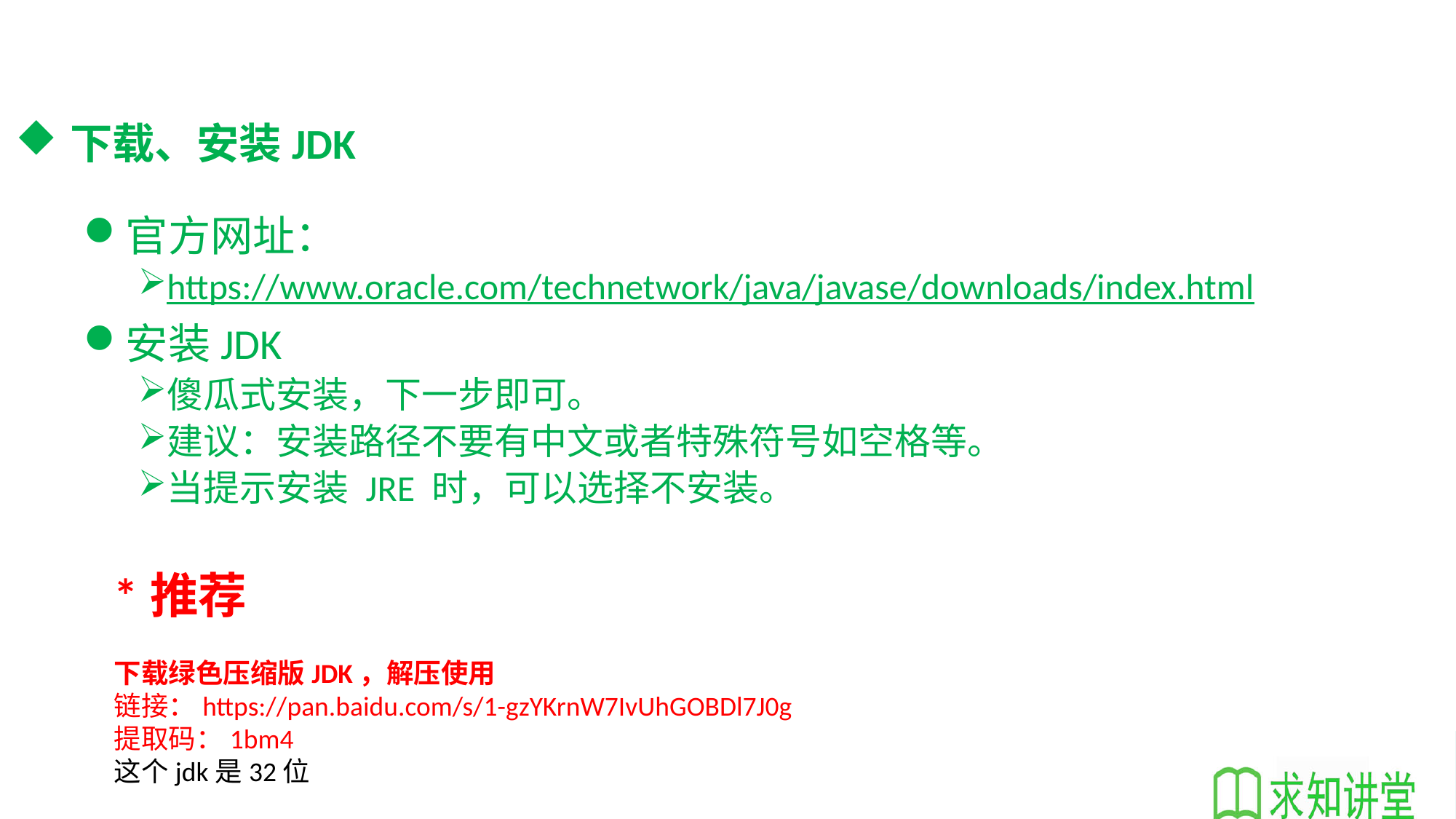

# 下载、安装JDK
官方网址：
https://www.oracle.com/technetwork/java/javase/downloads/index.html
安装JDK
傻瓜式安装，下一步即可。
建议：安装路径不要有中文或者特殊符号如空格等。
当提示安装 JRE 时，可以选择不安装。

*推荐

下载绿色压缩版JDK，解压使用
链接：https://pan.baidu.com/s/1-gzYKrnW7IvUhGOBDl7J0g
提取码：1bm4
这个jdk是32位